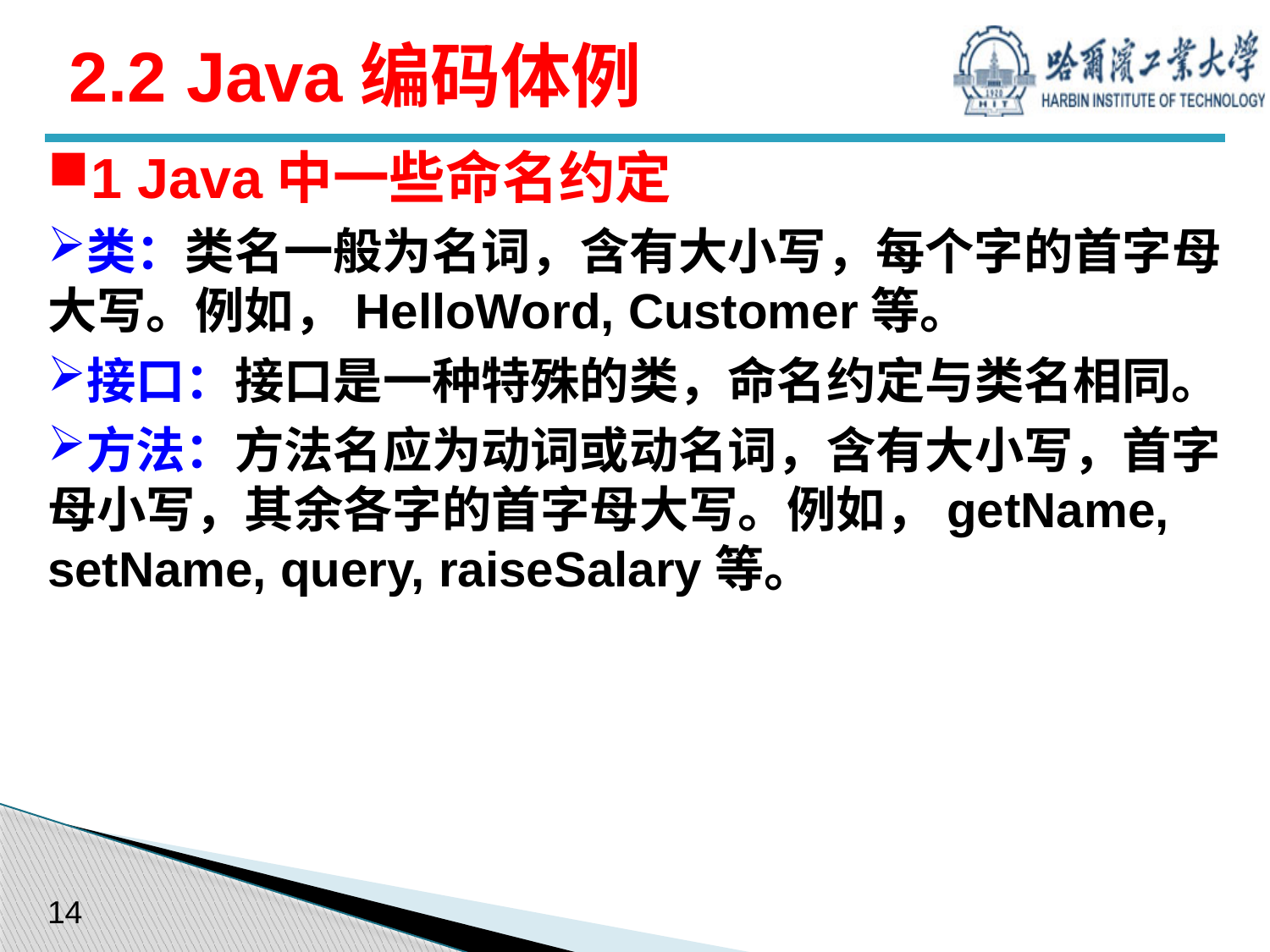

# 2.2 Java编码体例
1 Java中一些命名约定
类：类名一般为名词，含有大小写，每个字的首字母大写。例如，HelloWord, Customer等。
接口：接口是一种特殊的类，命名约定与类名相同。
方法：方法名应为动词或动名词，含有大小写，首字母小写，其余各字的首字母大写。例如，getName, setName, query, raiseSalary等。